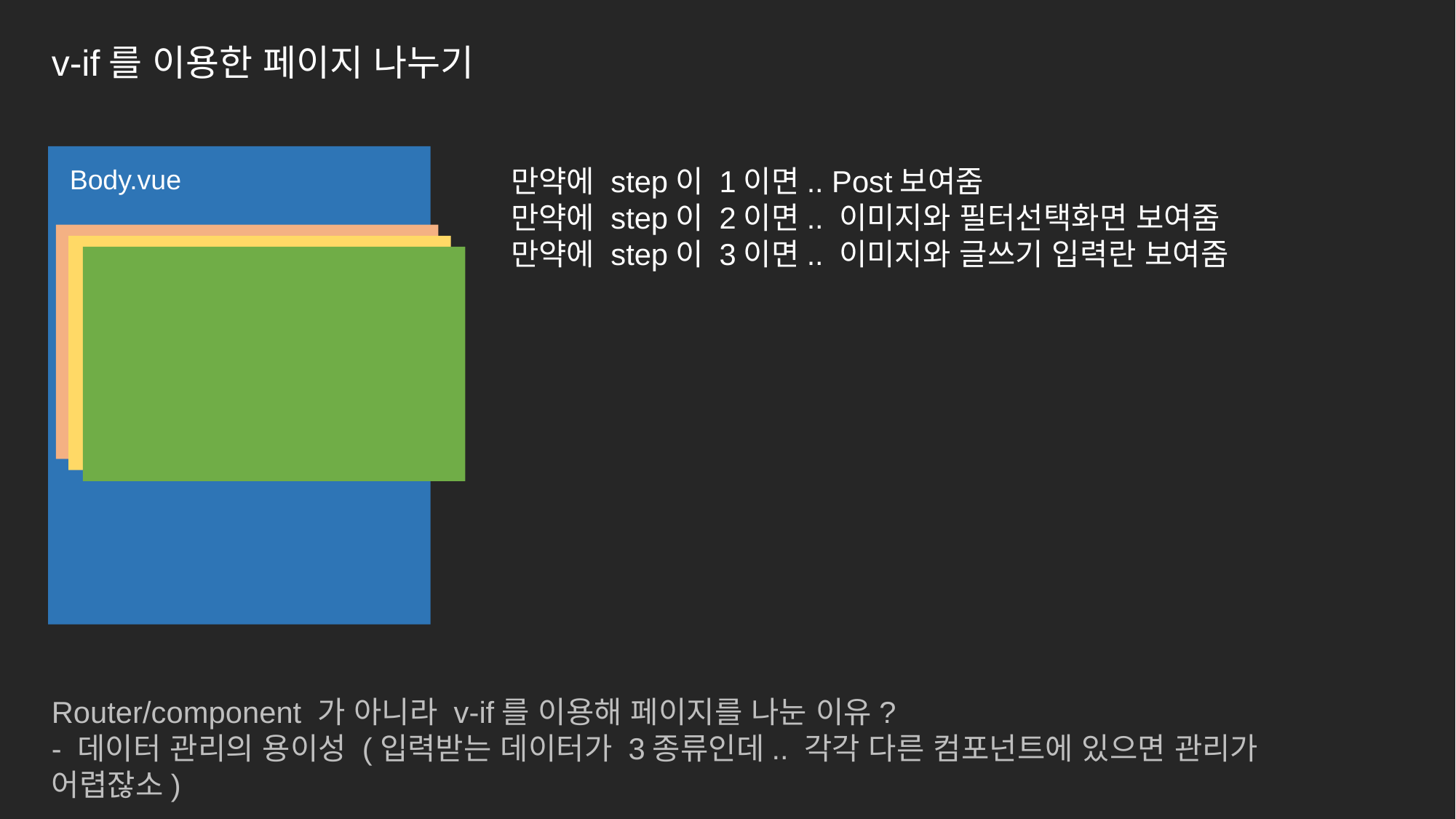

v-if를 이용한 페이지 나누기

Body.vue
만약에 step이 1이면.. Post보여줌
만약에 step이 2이면.. 이미지와 필터선택화면 보여줌
만약에 step이 3이면.. 이미지와 글쓰기 입력란 보여줌

Router/component 가 아니라 v-if를 이용해 페이지를 나눈 이유?
- 데이터 관리의 용이성 (입력받는 데이터가 3종류인데.. 각각 다른 컴포넌트에 있으면 관리가 어렵잖소)